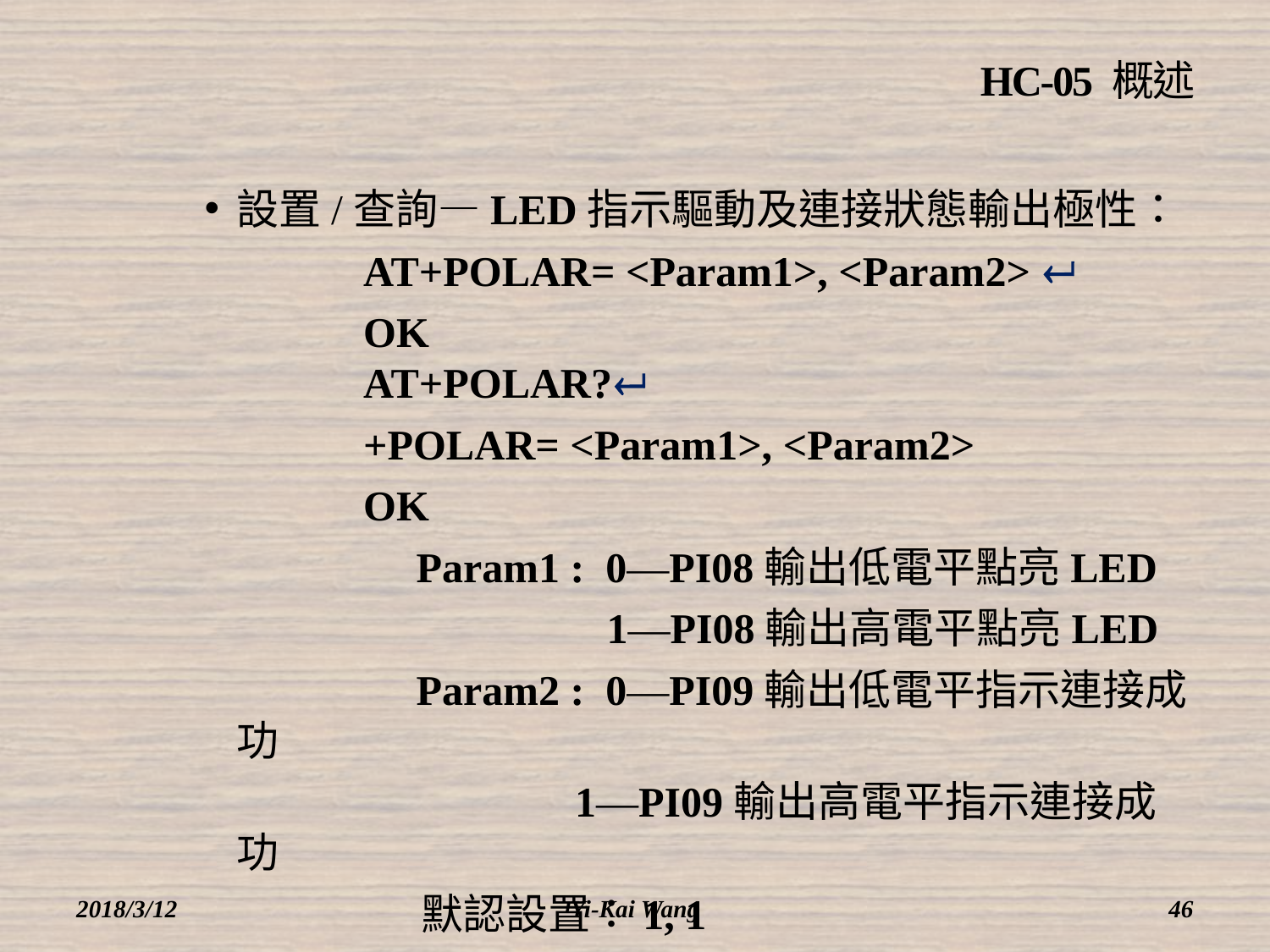

# HC-05 概述
設置/查詢—LED指示驅動及連接狀態輸出極性：
		AT+POLAR= <Param1>, <Param2> ↵
		OK							AT+POLAR?↵
		+POLAR= <Param1>, <Param2>
		OK
		     Param1 :  0—PI08輸出低電平點亮LED
			           1—PI08輸出高電平點亮LED
		     Param2 :  0—PI09輸出低電平指示連接成功
                                   1—PI09輸出高電平指示連接成功
		     默認設置：1, 1
2018/3/12
Yi-Kai Wang
46